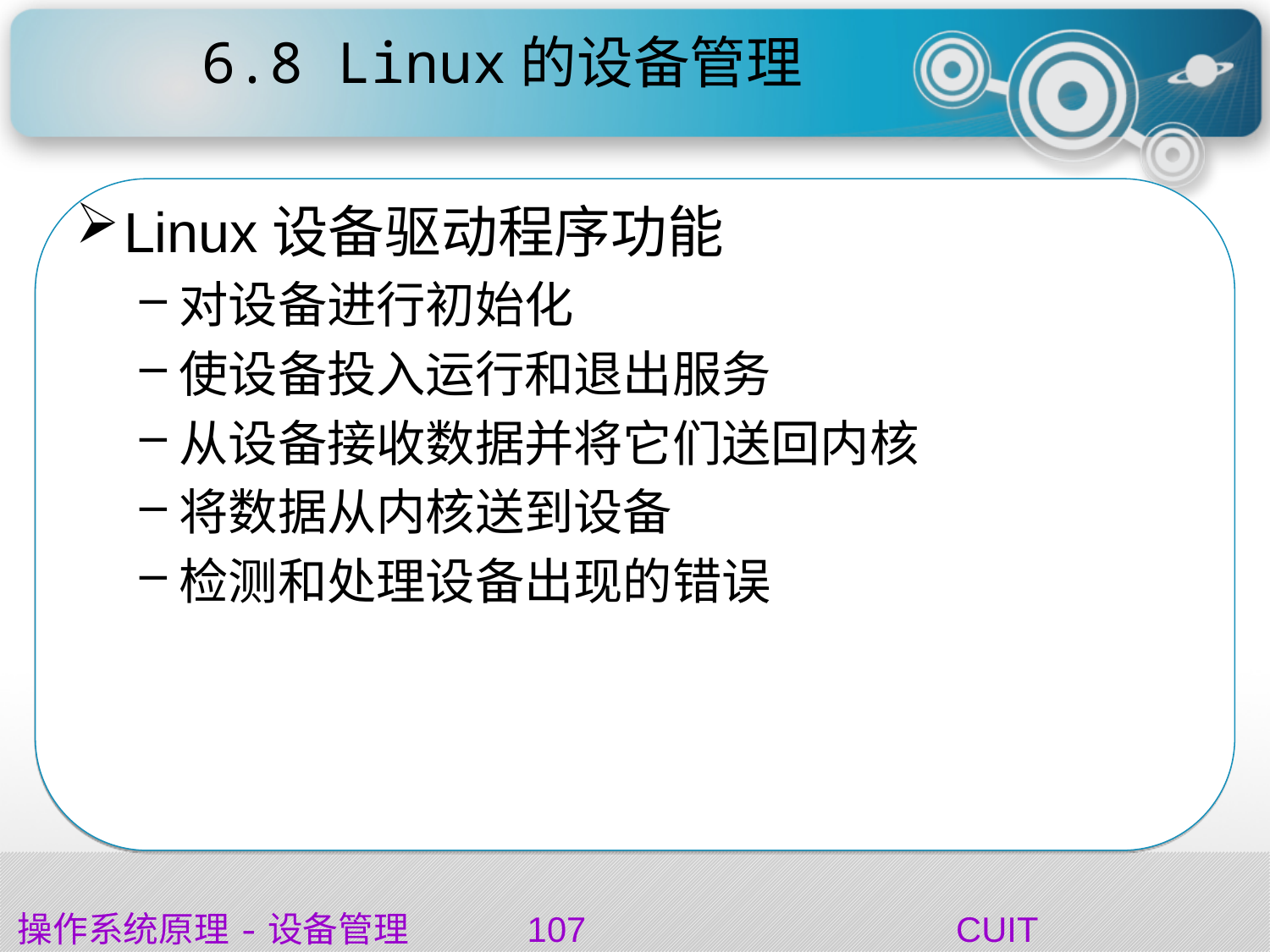

# 6.8 Linux的设备管理
Linux设备驱动程序功能
对设备进行初始化
使设备投入运行和退出服务
从设备接收数据并将它们送回内核
将数据从内核送到设备
检测和处理设备出现的错误